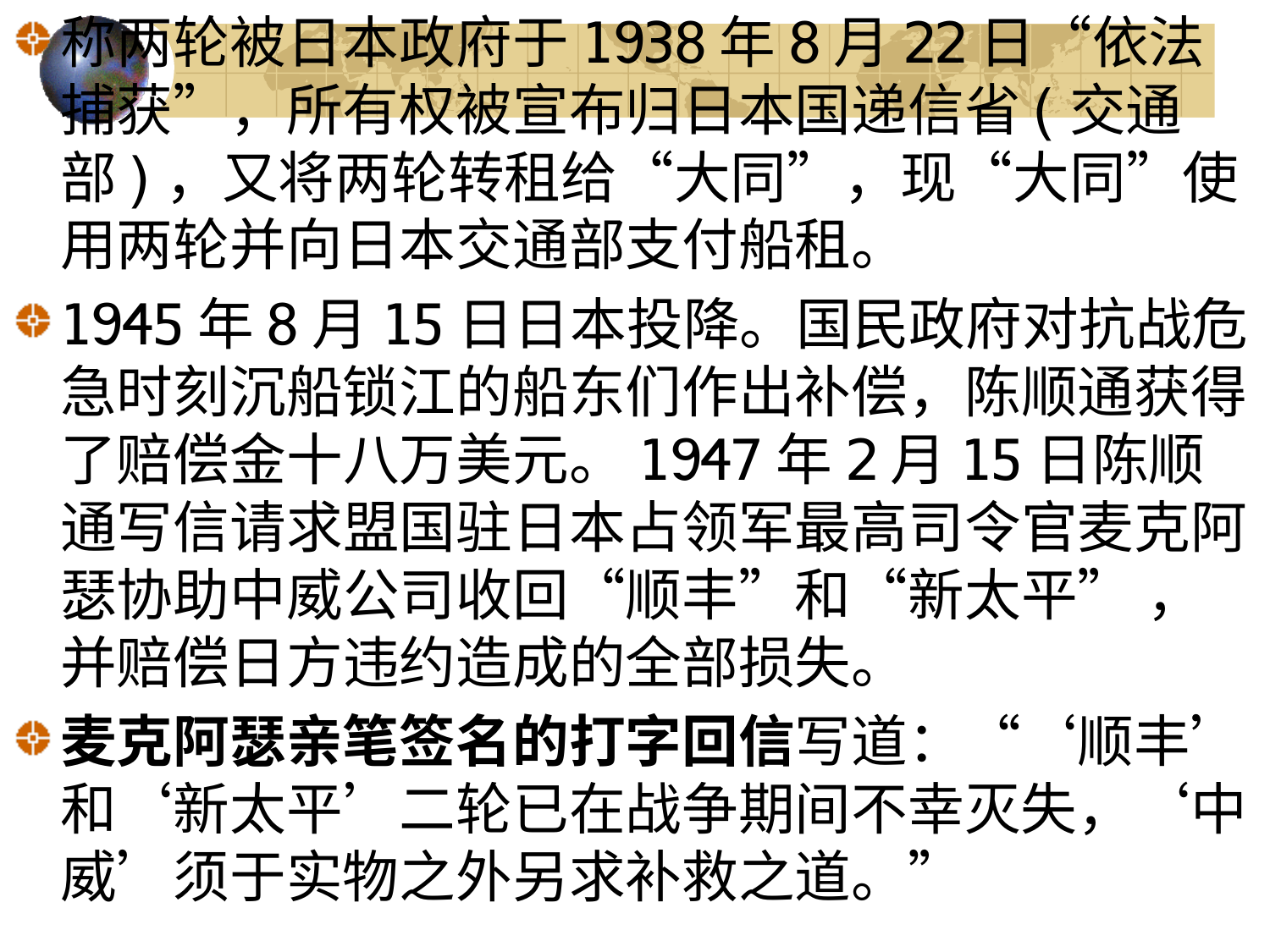

称两轮被日本政府于1938年8月22日“依法捕获”，所有权被宣布归日本国递信省(交通部)，又将两轮转租给“大同”，现“大同”使用两轮并向日本交通部支付船租。
1945年8月15日日本投降。国民政府对抗战危急时刻沉船锁江的船东们作出补偿，陈顺通获得了赔偿金十八万美元。1947年2月15日陈顺通写信请求盟国驻日本占领军最高司令官麦克阿瑟协助中威公司收回“顺丰”和“新太平” ，并赔偿日方违约造成的全部损失。
麦克阿瑟亲笔签名的打字回信写道：“‘顺丰’和‘新太平’二轮已在战争期间不幸灭失，‘中威’须于实物之外另求补救之道。”